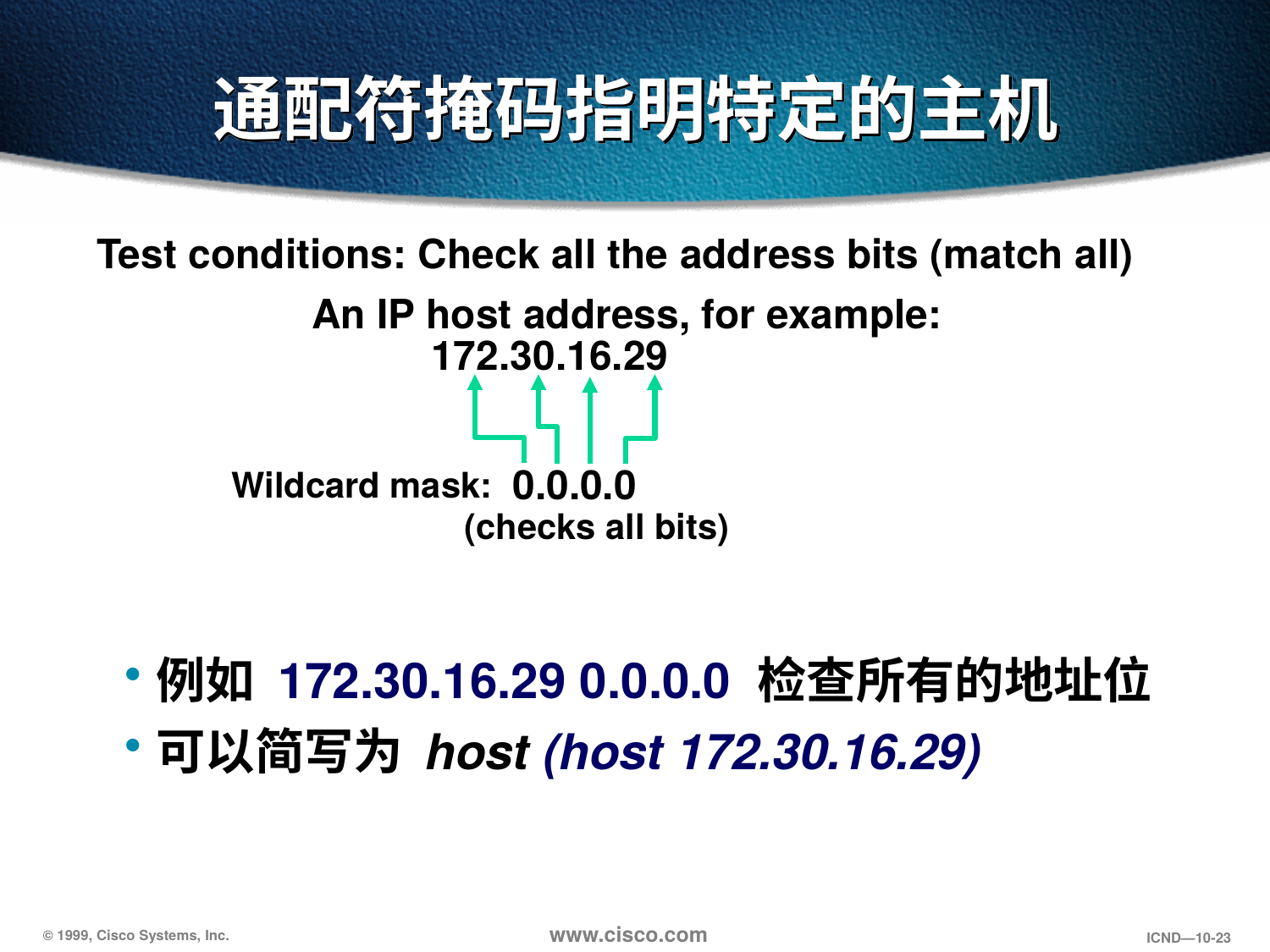

# 通配符掩码指明特定的主机
Test conditions: Check all the address bits (match all)
An IP host address, for example:
 172.30.16.29

0.0.0.0
Wildcard mask:
(checks all bits)
例如 172.30.16.29 0.0.0.0 检查所有的地址位
可以简写为 host (host 172.30.16.29)